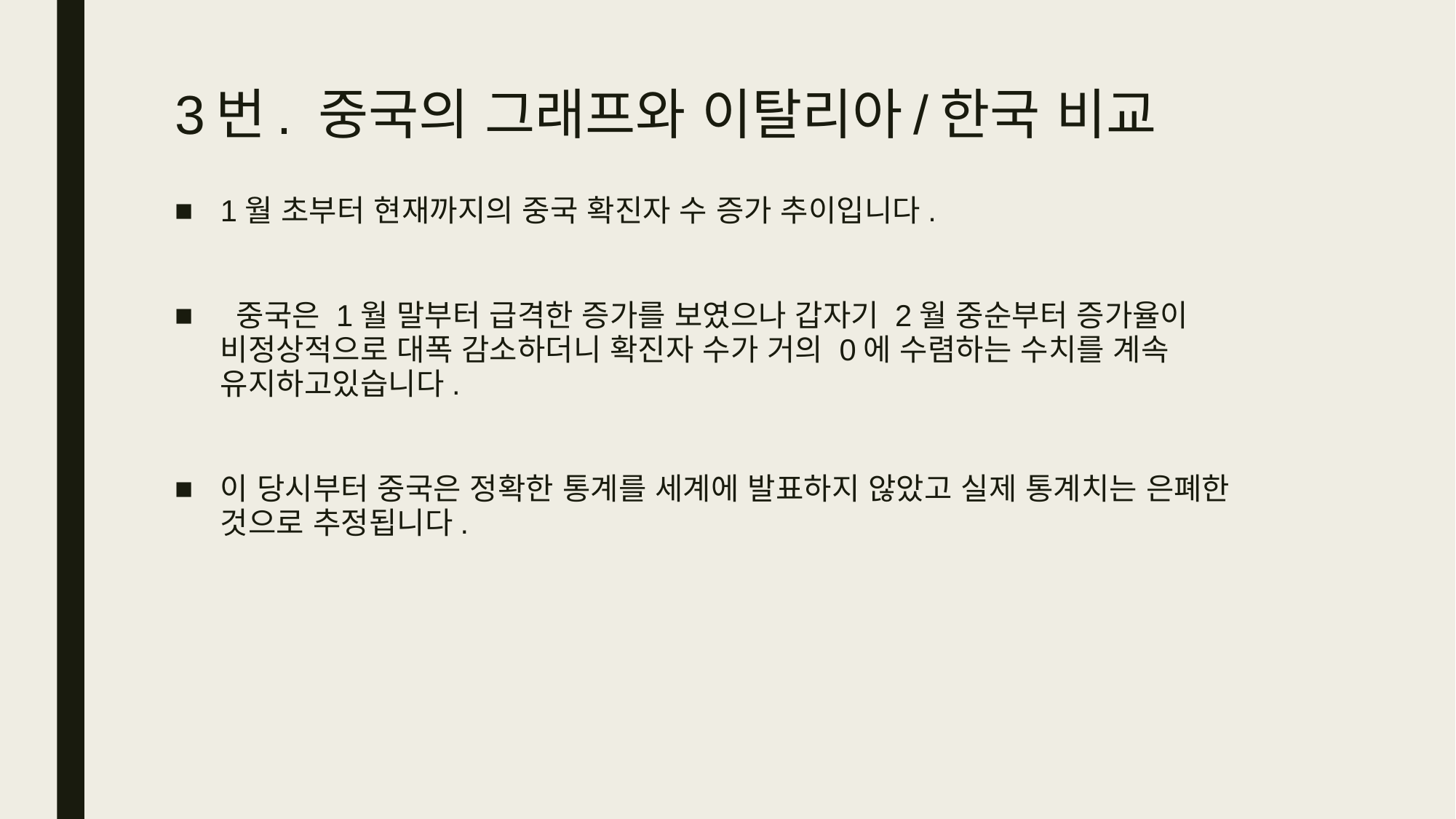

# 3번. 중국의 그래프와 이탈리아/한국 비교
1월 초부터 현재까지의 중국 확진자 수 증가 추이입니다.

 중국은 1월 말부터 급격한 증가를 보였으나 갑자기 2월 중순부터 증가율이 비정상적으로 대폭 감소하더니 확진자 수가 거의 0에 수렴하는 수치를 계속 유지하고있습니다.

이 당시부터 중국은 정확한 통계를 세계에 발표하지 않았고 실제 통계치는 은폐한 것으로 추정됩니다.